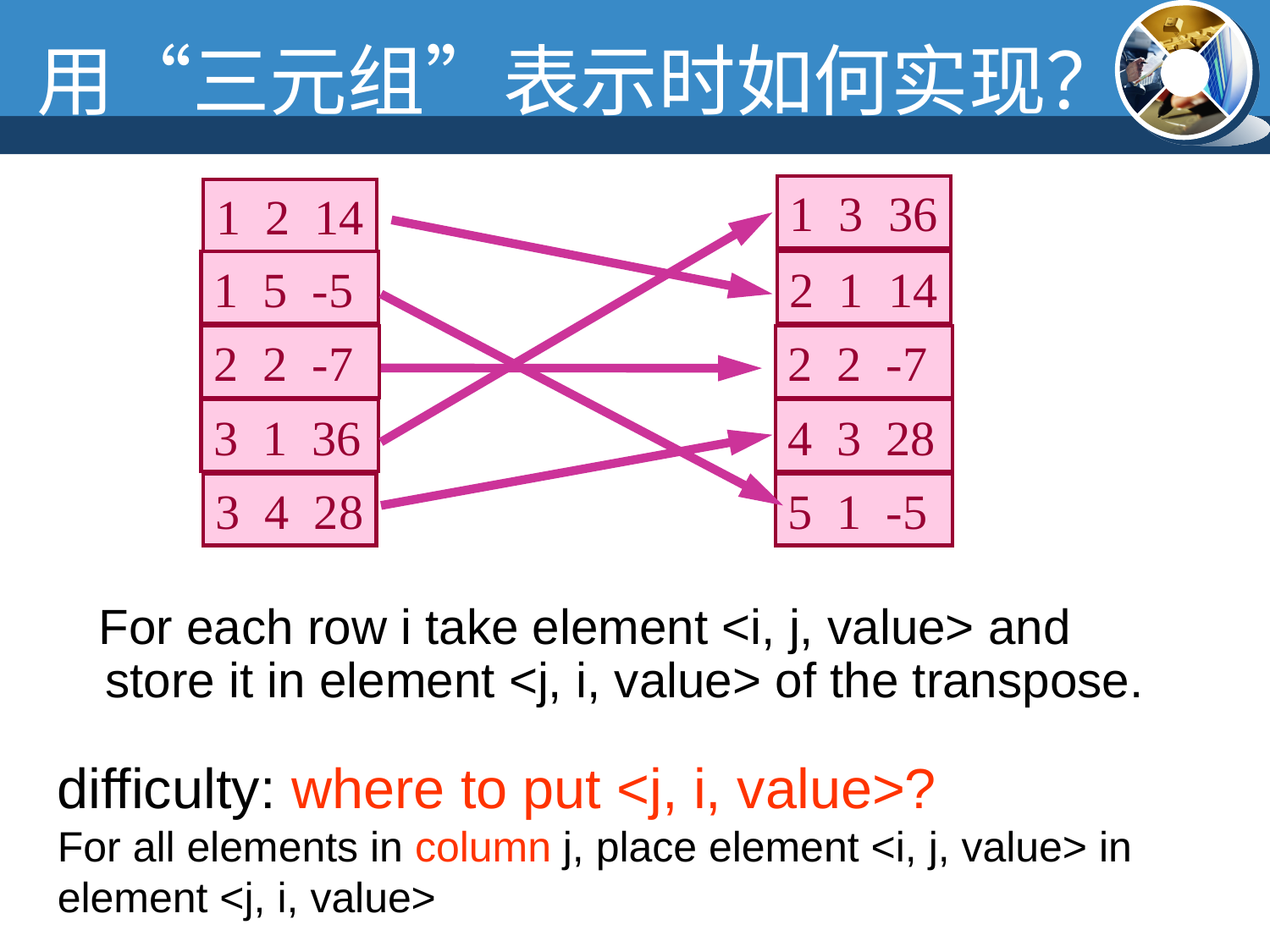

用“三元组”表示时如何实现？
1  3  36
1  2  14

1  5  -5
2  1  14

2  2  -7
2  2  -7

3  1  36
4  3  28

3  4  28
5  1  -5
   For each row i take element <i, j, value> and store it in element <j, i, value> of the transpose.
difficulty: where to put <j, i, value>?
For all elements in column j, place element <i, j, value> in element <j, i, value>